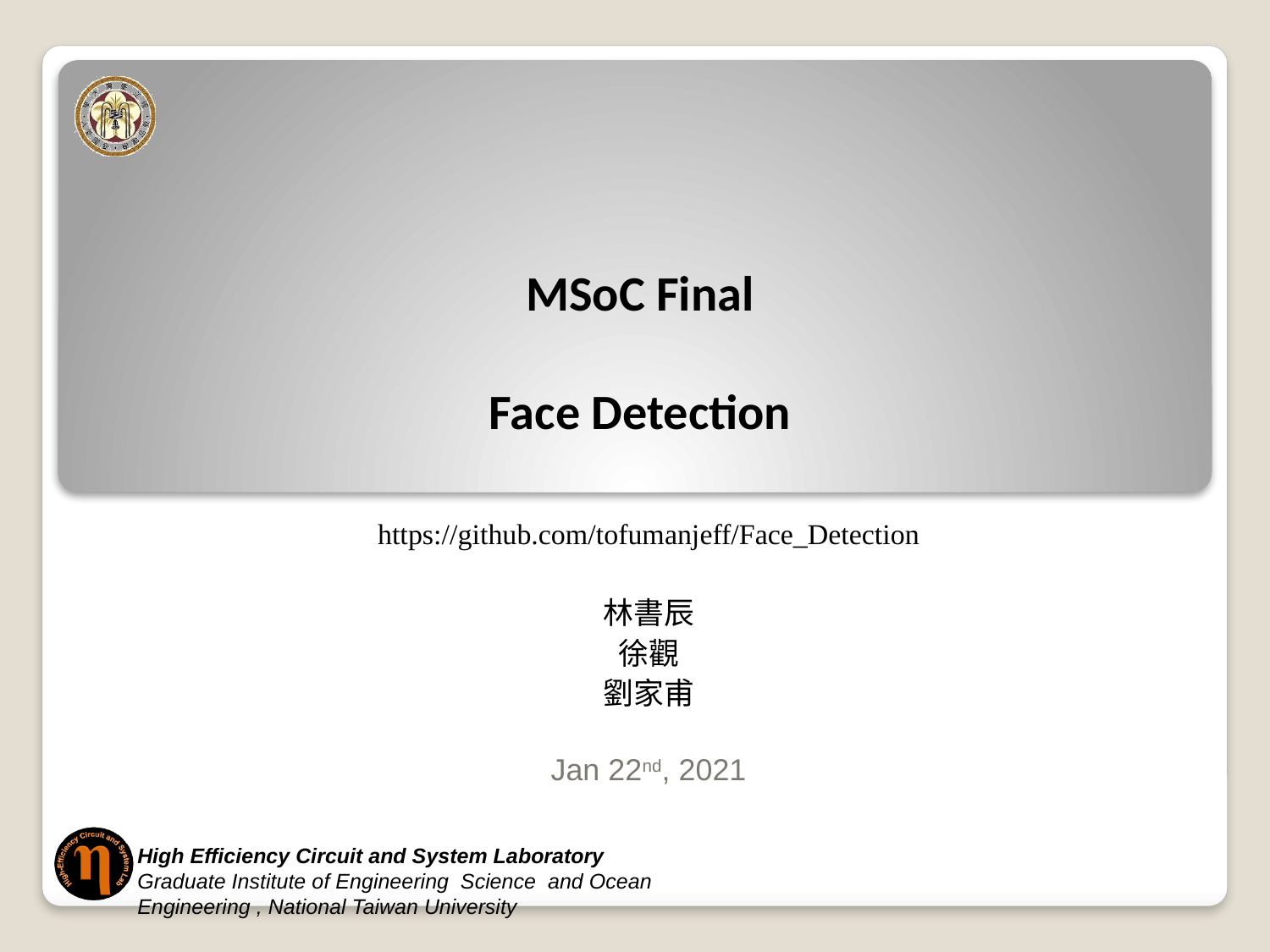

# MSoC Final Face Detection
https://github.com/tofumanjeff/Face_Detection

林書辰
徐觀
劉家甫

Jan 22nd, 2021